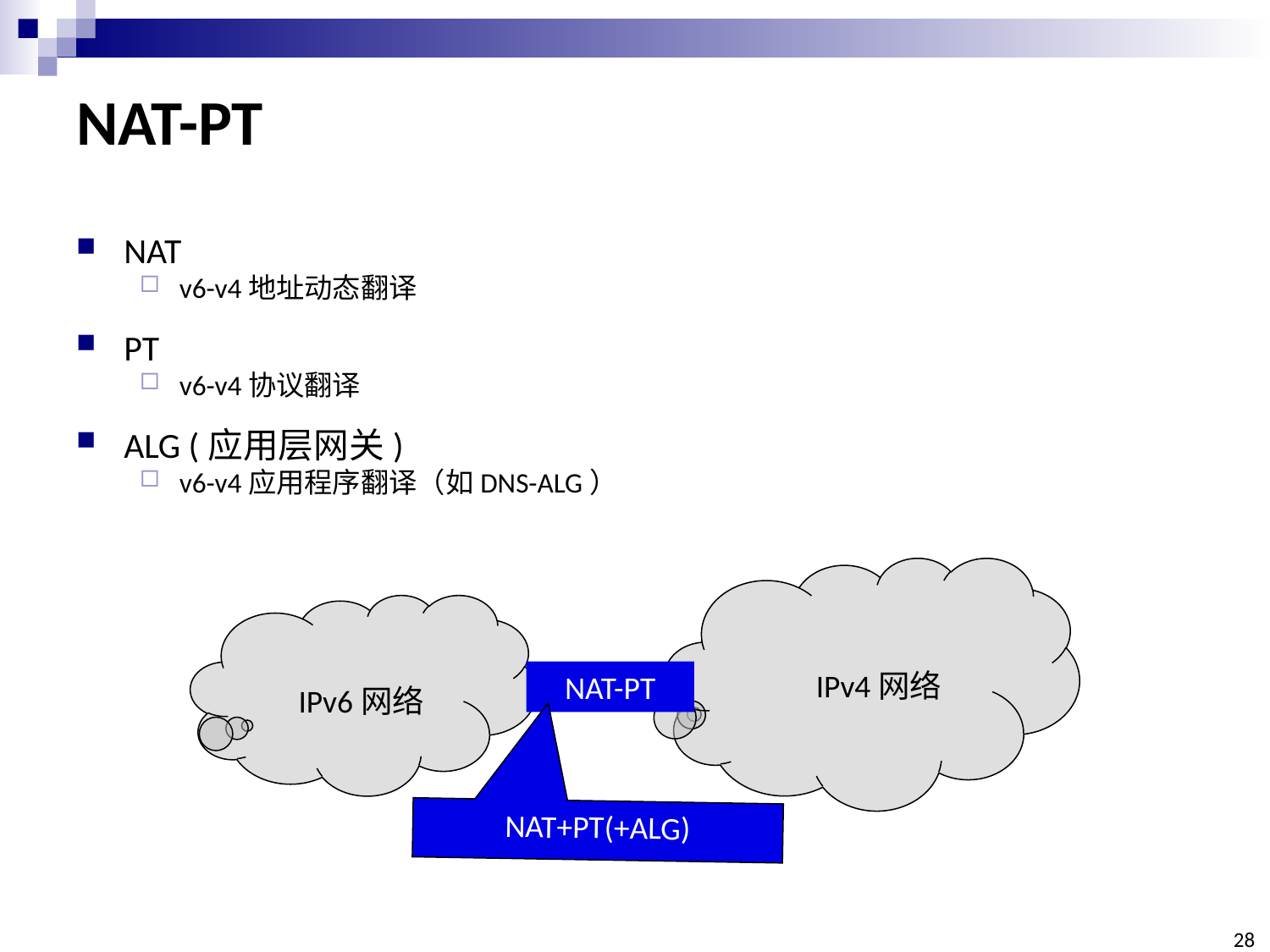

# NAT-PT
NAT
v6-v4地址动态翻译
PT
v6-v4协议翻译
ALG (应用层网关)
v6-v4应用程序翻译（如DNS-ALG）

IPv4网络
NAT-PT
IPv6网络
NAT+PT(+ALG)
28